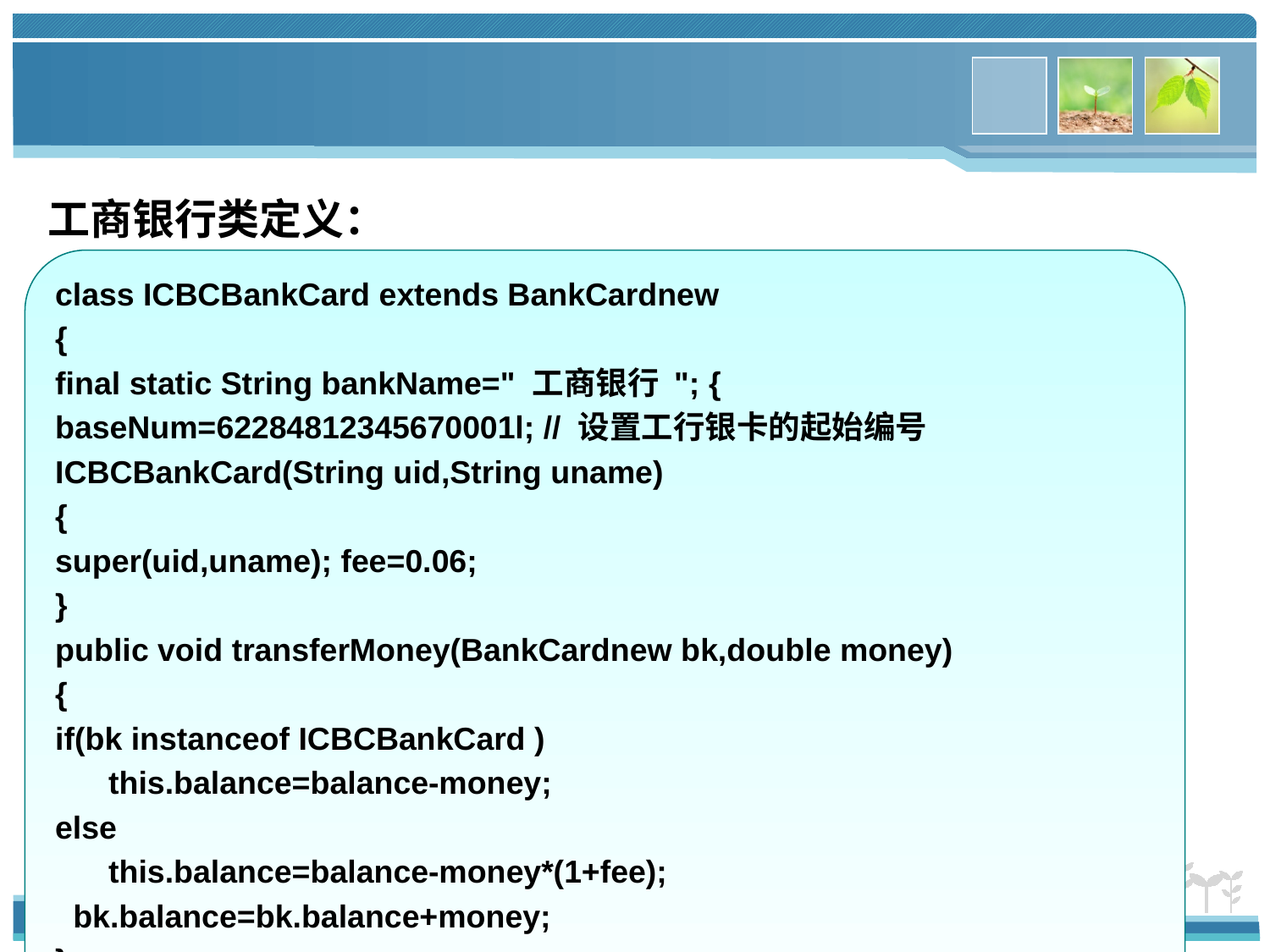

工商银行类定义：
class ICBCBankCard extends BankCardnew
{
final static String bankName=" 工商银行 "; {
baseNum=62284812345670001l; // 设置工行银卡的起始编号
ICBCBankCard(String uid,String uname)
{
super(uid,uname); fee=0.06;
}
public void transferMoney(BankCardnew bk,double money)
{
if(bk instanceof ICBCBankCard )
      this.balance=balance-money;
else
      this.balance=balance-money*(1+fee);
  bk.balance=bk.balance+money;
}
}